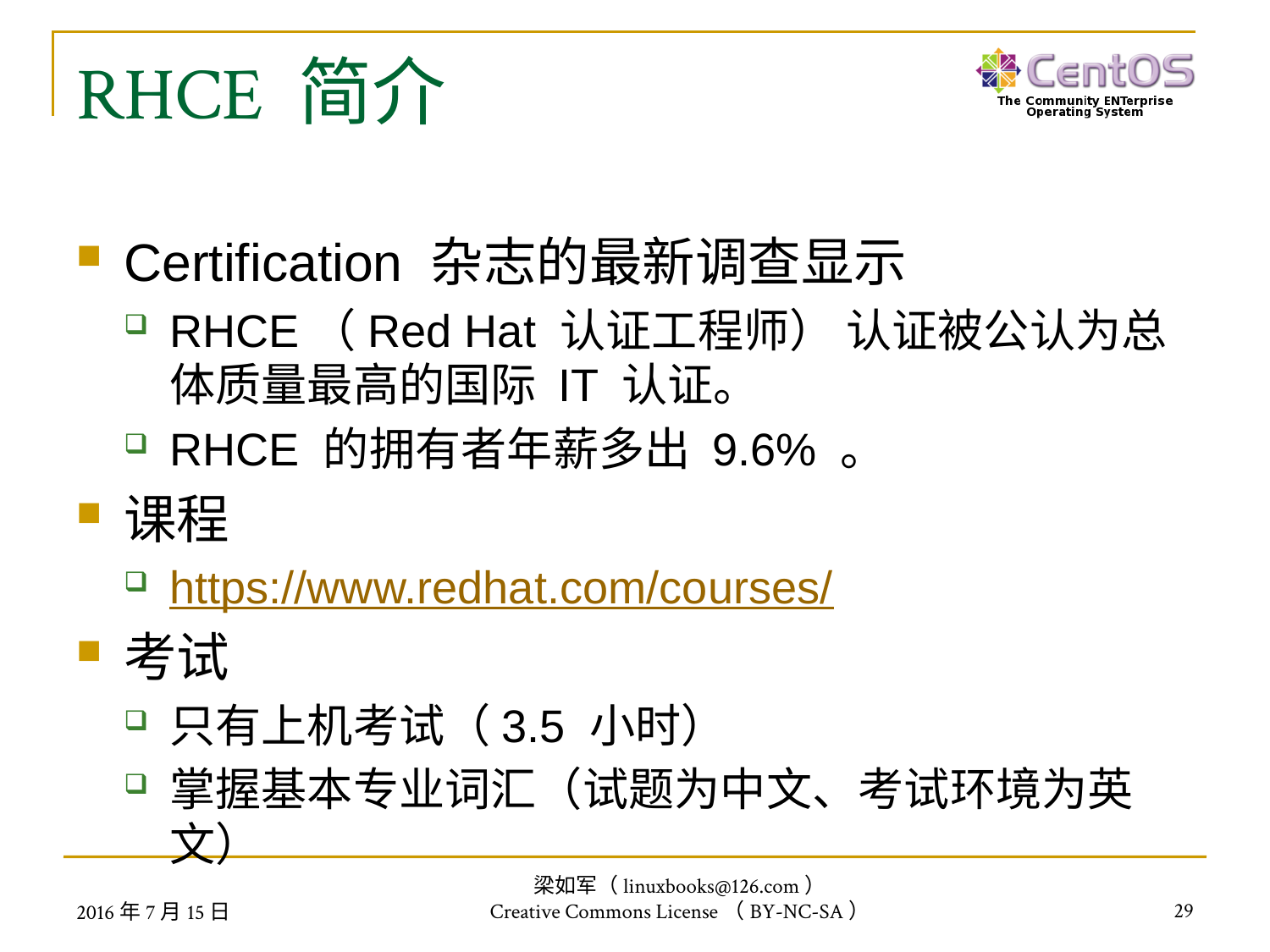

# RHCE 简介
Certification 杂志的最新调查显示
RHCE（Red Hat 认证工程师） 认证被公认为总体质量最高的国际 IT 认证。
RHCE 的拥有者年薪多出 9.6% 。
课程
https://www.redhat.com/courses/
考试
只有上机考试（3.5 小时）
掌握基本专业词汇（试题为中文、考试环境为英文）
梁如军（linuxbooks@126.com）
Creative Commons License（BY-NC-SA）
2016年7月15日
29